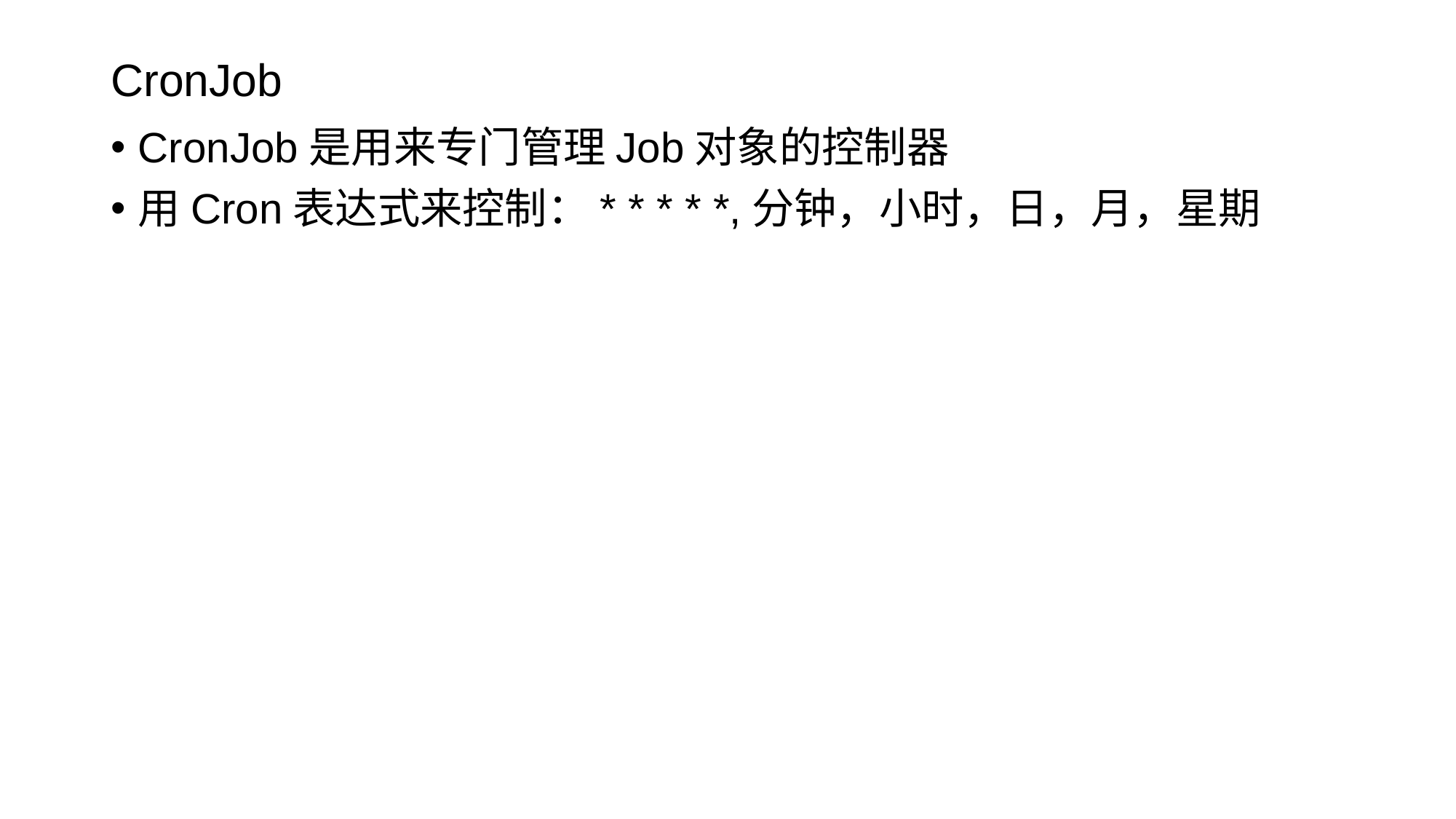

# CronJob
CronJob是用来专门管理Job对象的控制器
用Cron表达式来控制：* * * * *,分钟，小时，日，月，星期